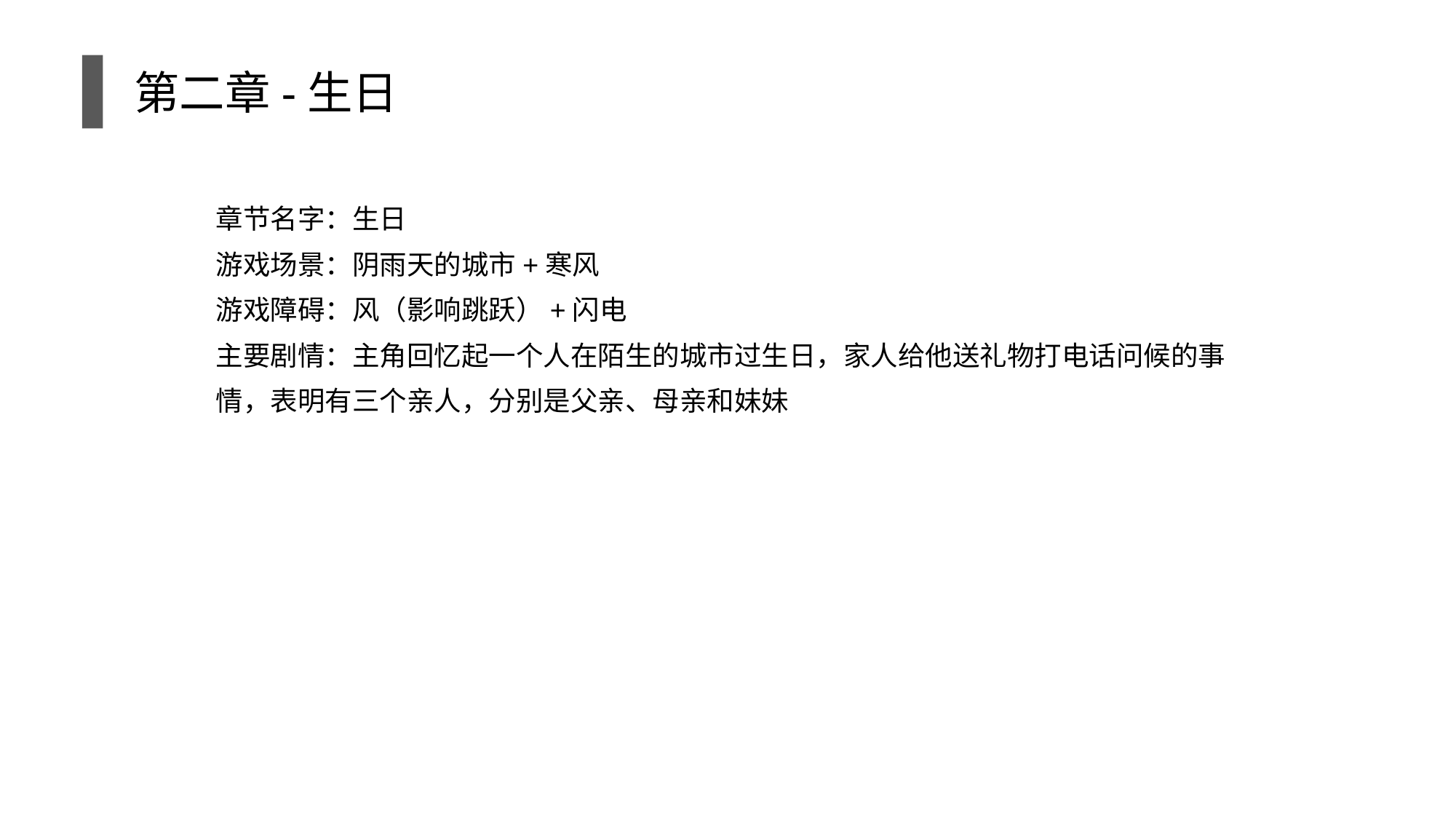

第二章-生日
章节名字：生日
游戏场景：阴雨天的城市+寒风
游戏障碍：风（影响跳跃）+闪电
主要剧情：主角回忆起一个人在陌生的城市过生日，家人给他送礼物打电话问候的事情，表明有三个亲人，分别是父亲、母亲和妹妹